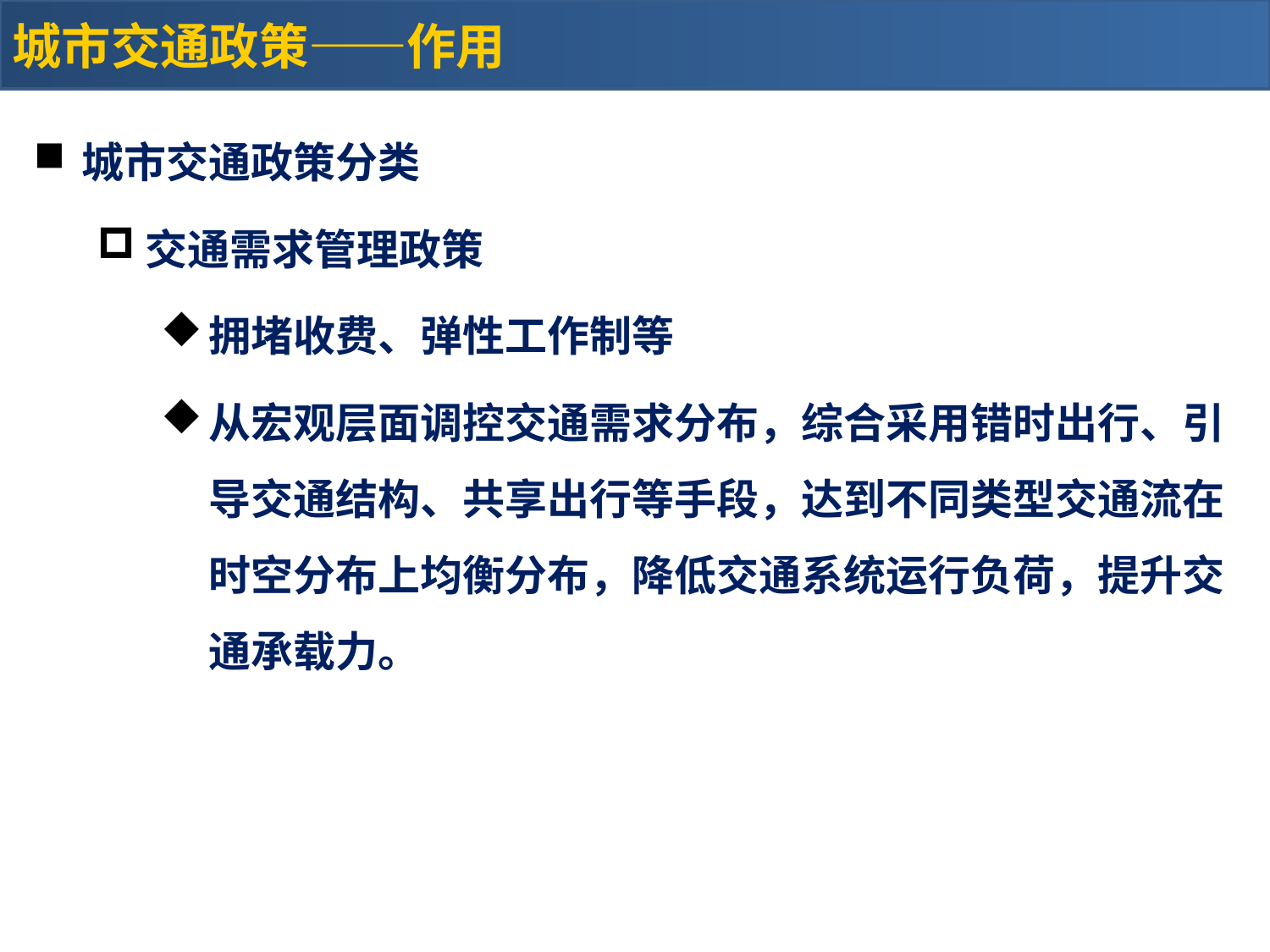

城市交通政策——作用
城市交通政策分类
交通需求管理政策
拥堵收费、弹性工作制等
从宏观层面调控交通需求分布，综合采用错时出行、引导交通结构、共享出行等手段，达到不同类型交通流在时空分布上均衡分布，降低交通系统运行负荷，提升交通承载力。